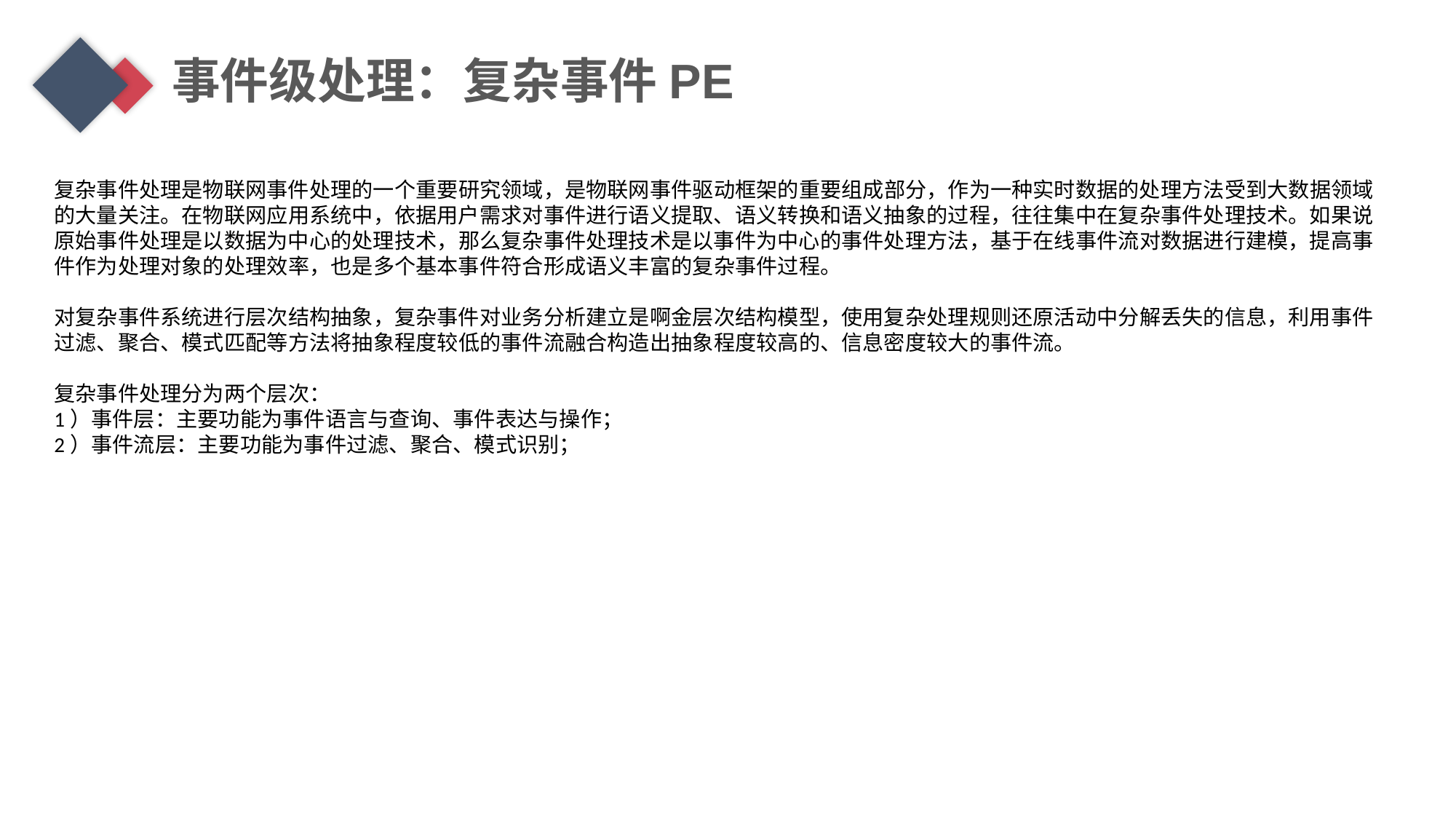

事件级处理：复杂事件PE

复杂事件处理是物联网事件处理的一个重要研究领域，是物联网事件驱动框架的重要组成部分，作为一种实时数据的处理方法受到大数据领域的大量关注。在物联网应用系统中，依据用户需求对事件进行语义提取、语义转换和语义抽象的过程，往往集中在复杂事件处理技术。如果说原始事件处理是以数据为中心的处理技术，那么复杂事件处理技术是以事件为中心的事件处理方法，基于在线事件流对数据进行建模，提高事件作为处理对象的处理效率，也是多个基本事件符合形成语义丰富的复杂事件过程。

对复杂事件系统进行层次结构抽象，复杂事件对业务分析建立是啊金层次结构模型，使用复杂处理规则还原活动中分解丢失的信息，利用事件过滤、聚合、模式匹配等方法将抽象程度较低的事件流融合构造出抽象程度较高的、信息密度较大的事件流。

复杂事件处理分为两个层次：
1）事件层：主要功能为事件语言与查询、事件表达与操作；
2）事件流层：主要功能为事件过滤、聚合、模式识别；